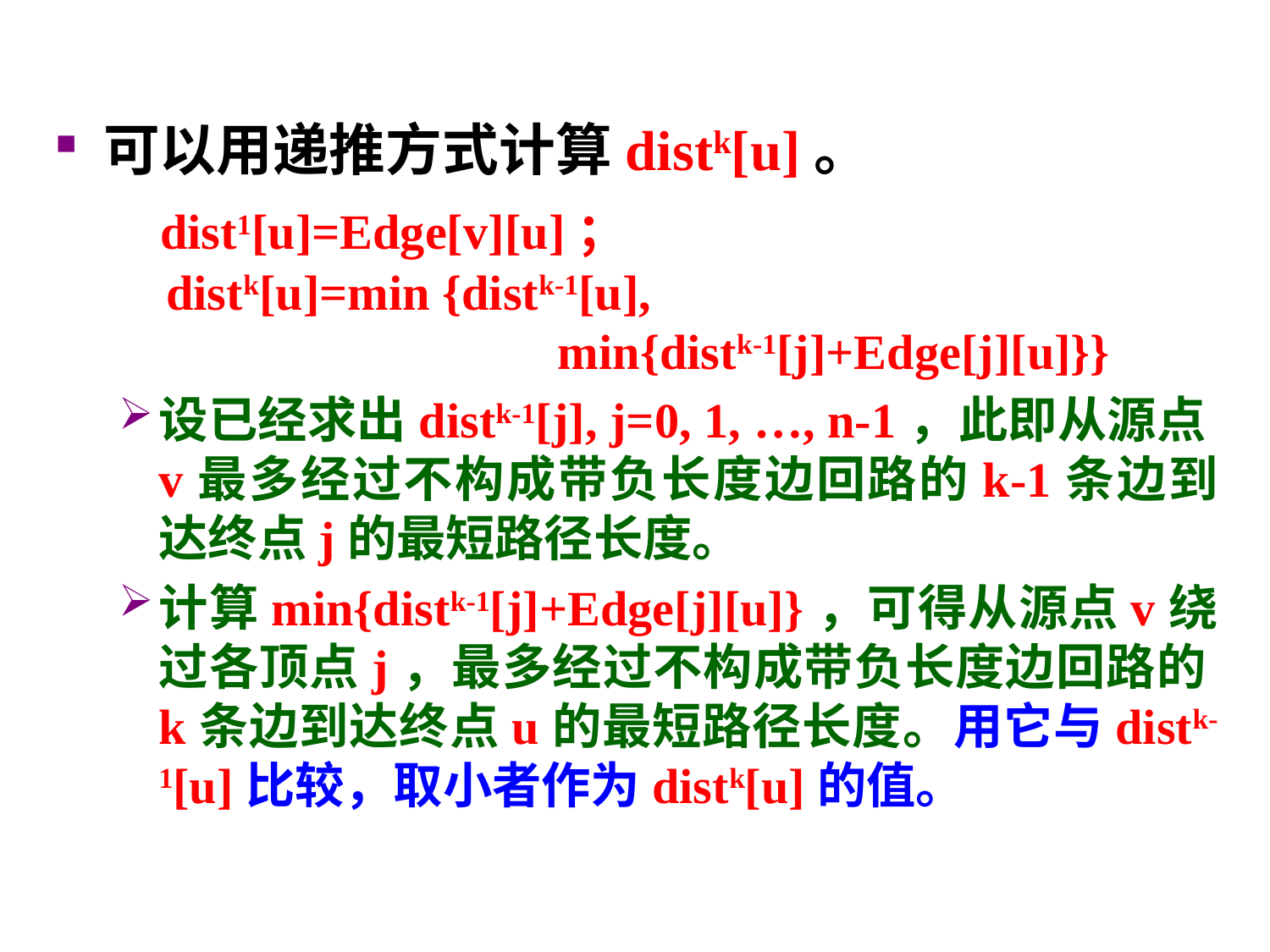

可以用递推方式计算distk[u]。
	    dist1[u]=Edge[v][u]；
         distk[u]=min {distk-1[u],
				      min{distk-1[j]+Edge[j][u]}}
设已经求出distk-1[j], j=0, 1, …, n-1，此即从源点v最多经过不构成带负长度边回路的k-1条边到达终点j的最短路径长度。
计算min{distk-1[j]+Edge[j][u]}，可得从源点v绕过各顶点j，最多经过不构成带负长度边回路的k条边到达终点u的最短路径长度。用它与distk-1[u]比较，取小者作为distk[u]的值。
148